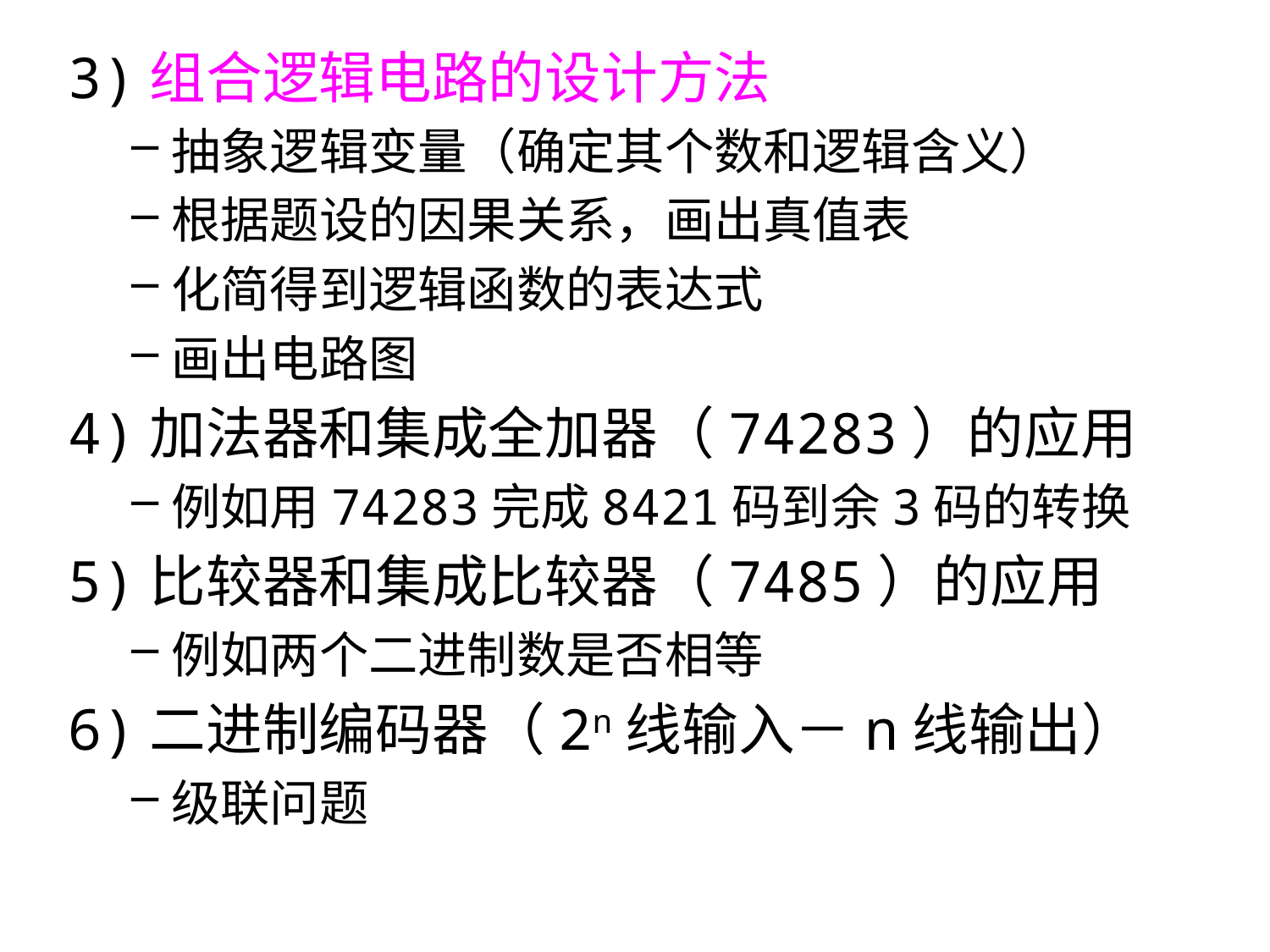

3)组合逻辑电路的设计方法
抽象逻辑变量（确定其个数和逻辑含义）
根据题设的因果关系，画出真值表
化简得到逻辑函数的表达式
画出电路图
4)加法器和集成全加器（74283）的应用
例如用74283完成8421码到余3码的转换
5)比较器和集成比较器（7485）的应用
例如两个二进制数是否相等
6)二进制编码器（2n线输入－n线输出）
级联问题